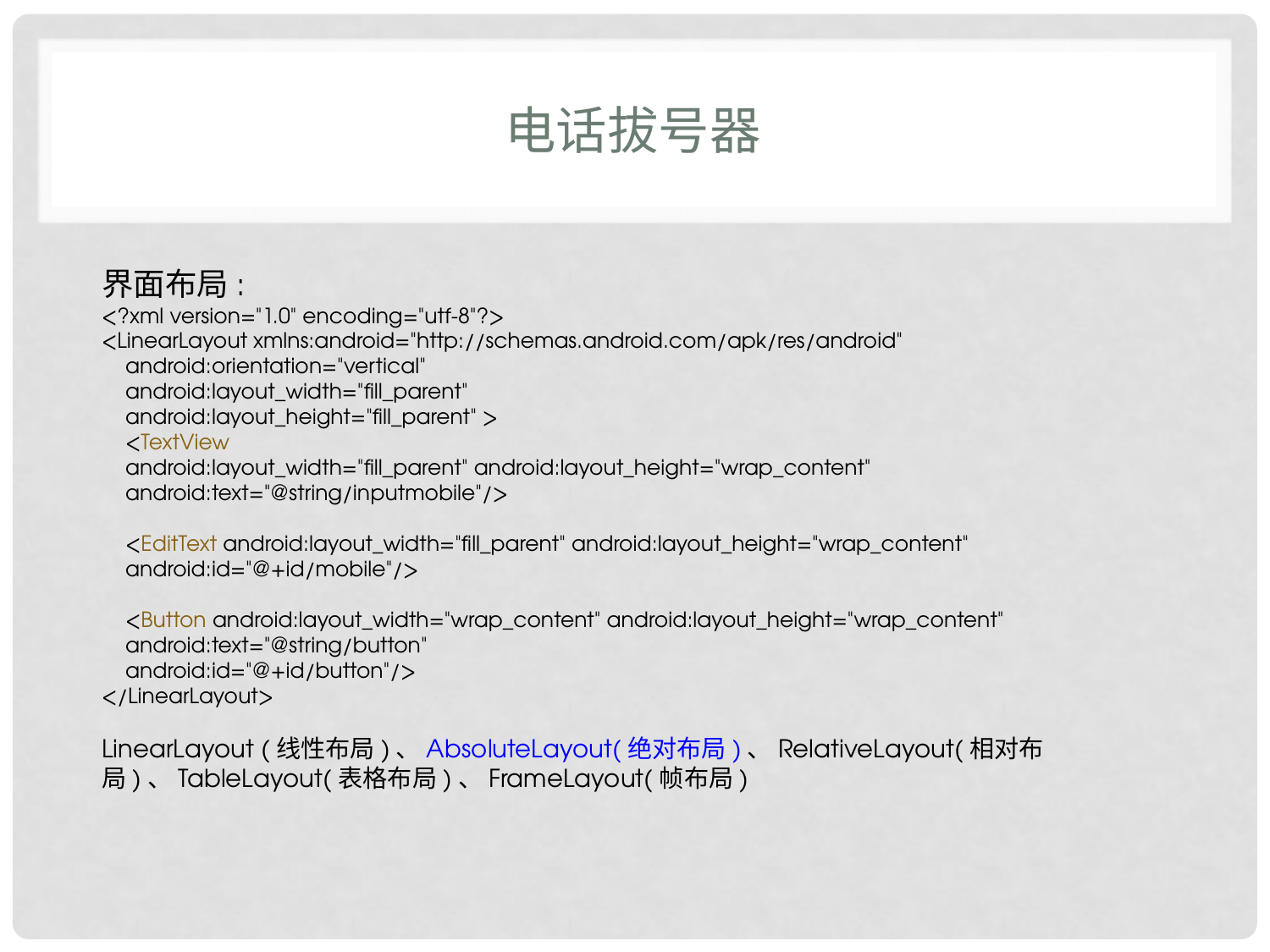

# 电话拔号器
界面布局:
<?xml version="1.0" encoding="utf-8"?>
<LinearLayout xmlns:android="http://schemas.android.com/apk/res/android"
    android:orientation="vertical"
    android:layout_width="fill_parent"
    android:layout_height="fill_parent" >
    <TextView
    android:layout_width="fill_parent" android:layout_height="wrap_content"
    android:text="@string/inputmobile"/>

    <EditText android:layout_width="fill_parent" android:layout_height="wrap_content"
    android:id="@+id/mobile"/>

    <Button android:layout_width="wrap_content" android:layout_height="wrap_content"
    android:text="@string/button"
    android:id="@+id/button"/>
</LinearLayout>

LinearLayout (线性布局)、AbsoluteLayout(绝对布局)、RelativeLayout(相对布局)、TableLayout(表格布局)、FrameLayout(帧布局)